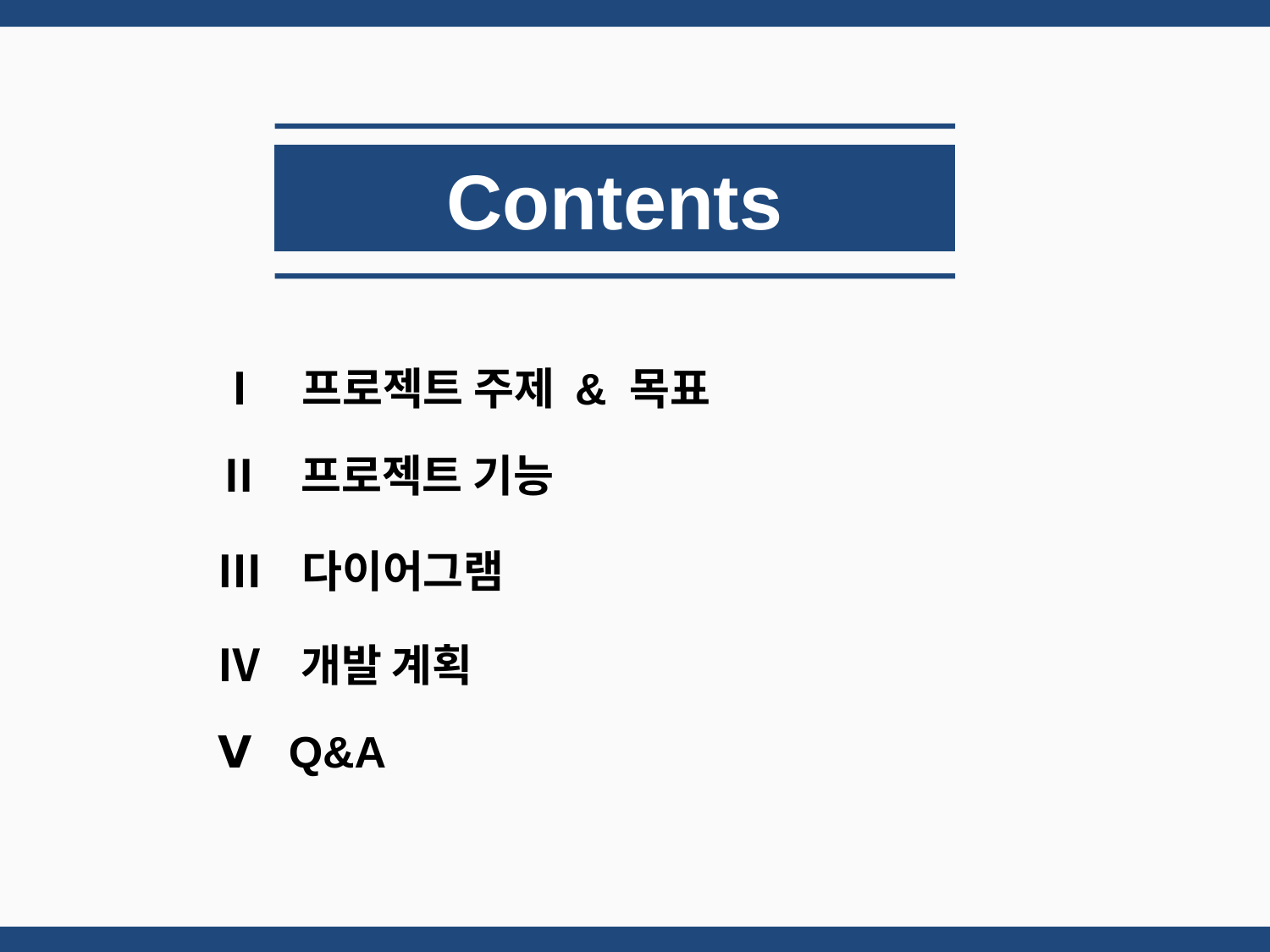

Contents
Ⅰ   프로젝트 주제 & 목표
Ⅱ   프로젝트 기능
Ⅲ   다이어그램
Ⅳ   개발 계획
Ⅴ   Q&A